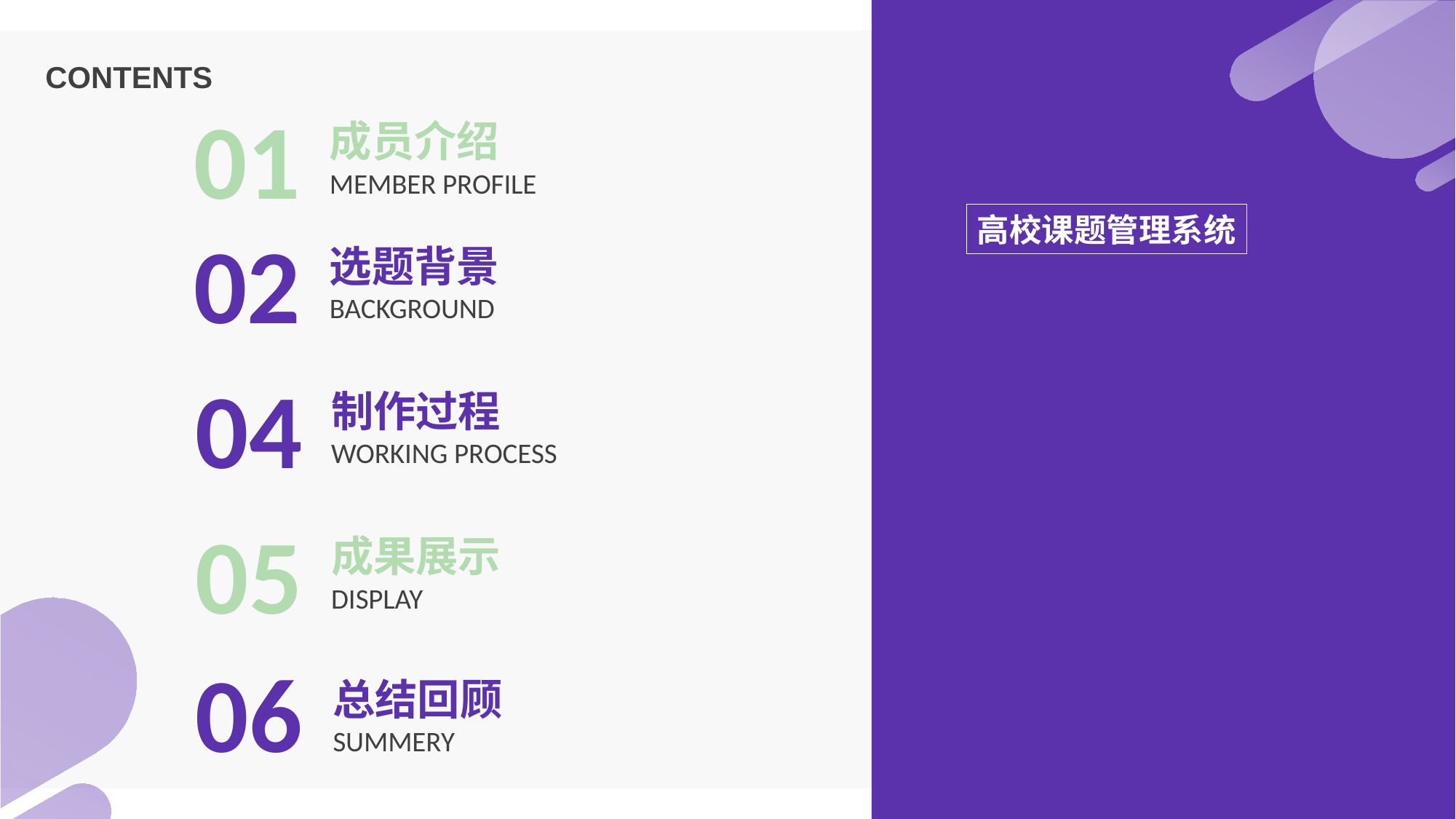

CONTENTS
01
成员介绍
MEMBER PROFILE
02
选题背景
BACKGROUND
高校课题管理系统
04
制作过程
WORKING PROCESS
05
成果展示
DISPLAY
06
总结回顾
SUMMERY